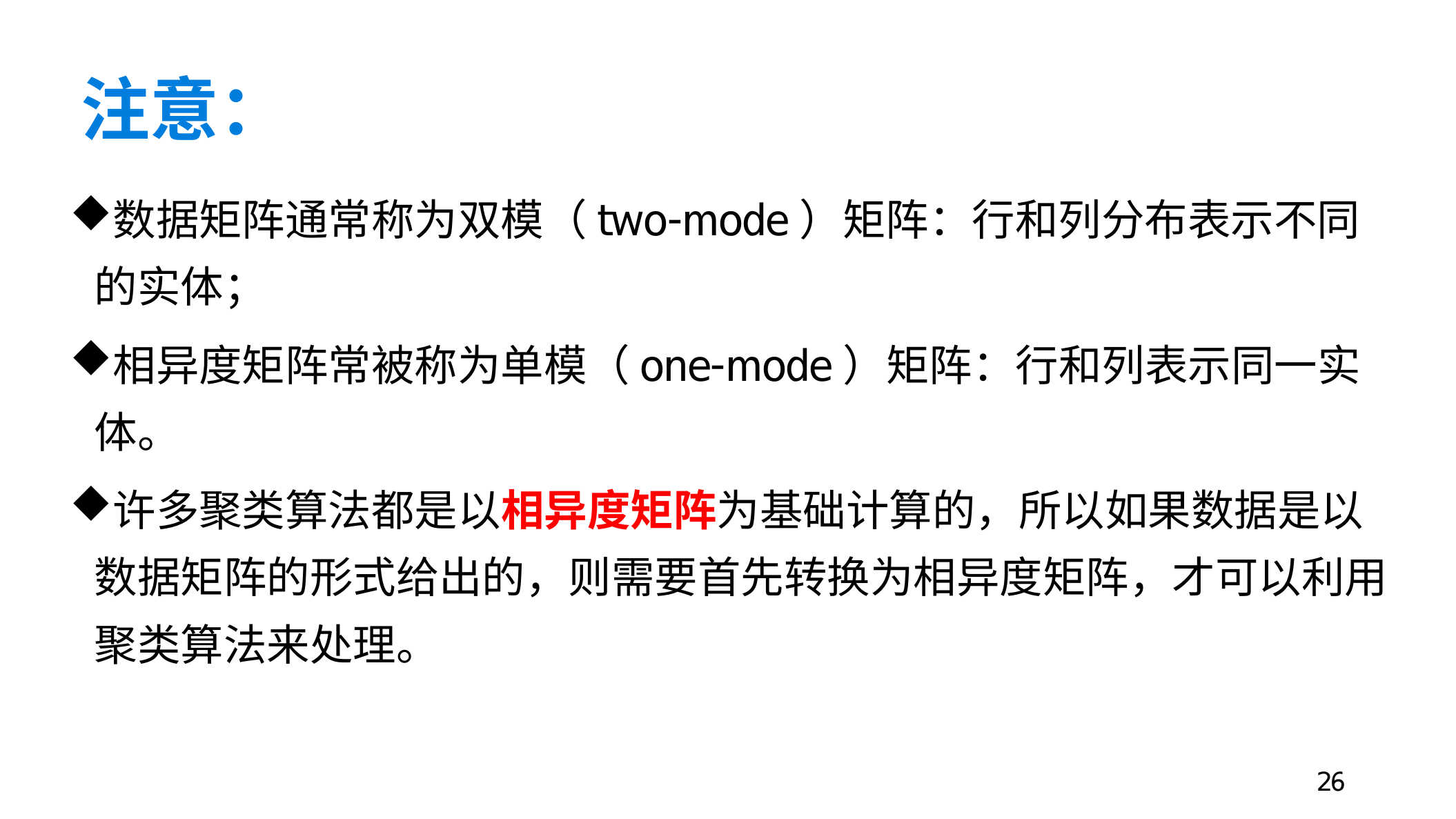

注意：
数据矩阵通常称为双模（two-mode）矩阵：行和列分布表示不同的实体；
相异度矩阵常被称为单模（one-mode）矩阵：行和列表示同一实体。
许多聚类算法都是以相异度矩阵为基础计算的，所以如果数据是以数据矩阵的形式给出的，则需要首先转换为相异度矩阵，才可以利用聚类算法来处理。
26